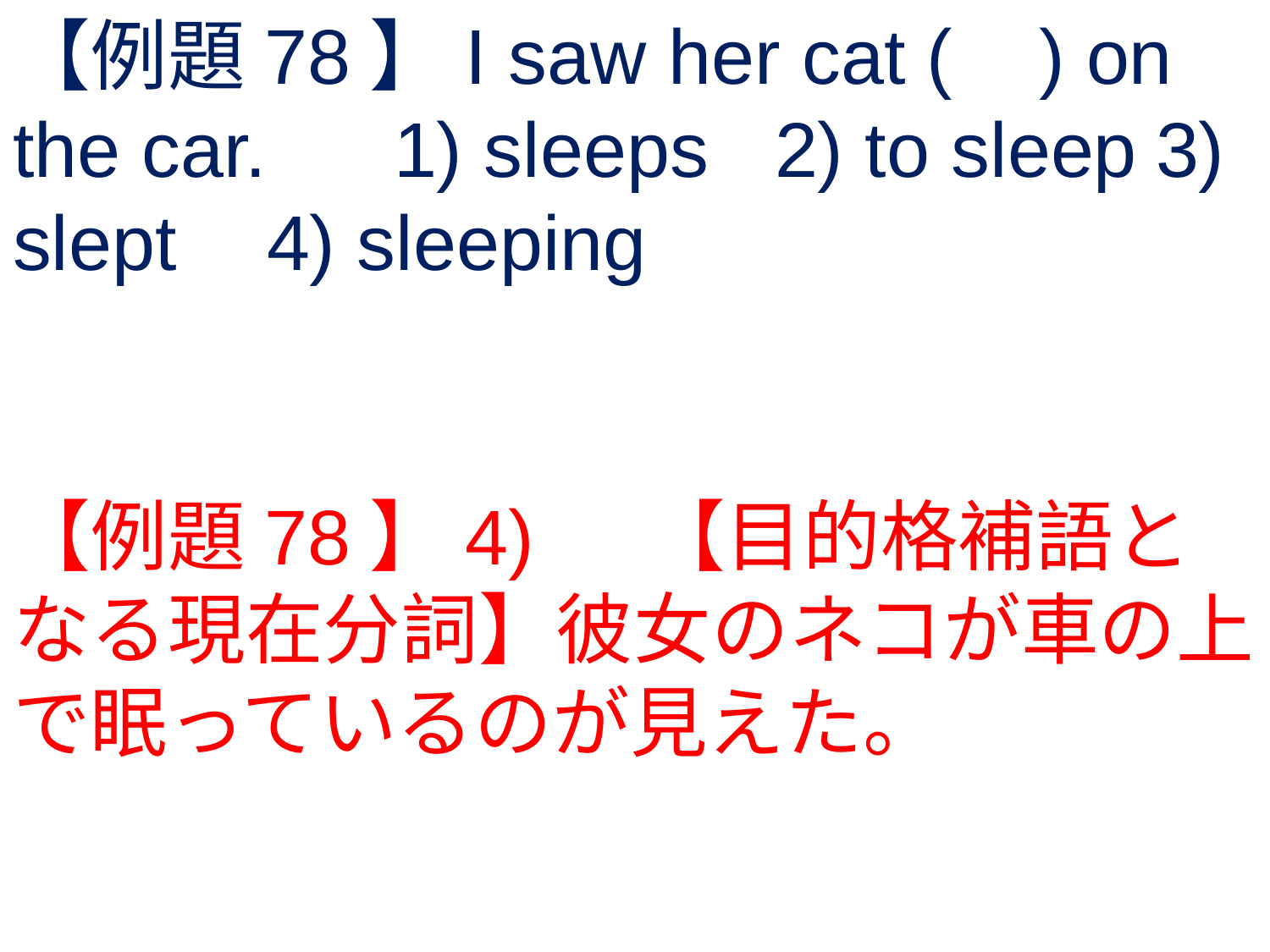

# 【例題78】I saw her cat (    ) on the car.	1) sleeps	2) to sleep	3) slept	4) sleeping
【例題78】4) 	【目的格補語となる現在分詞】彼女のネコが車の上で眠っているのが見えた。